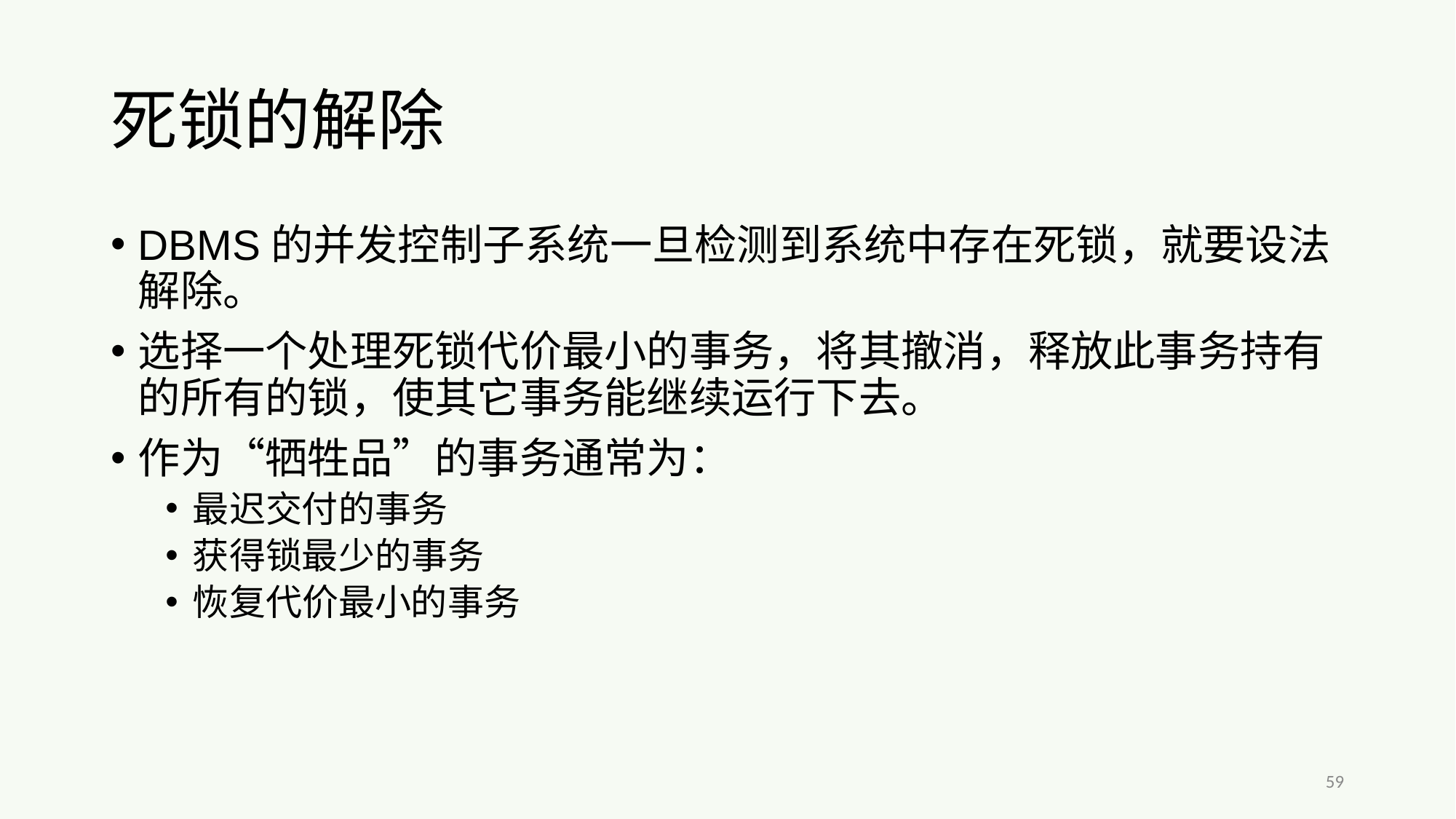

# 死锁的解除
DBMS的并发控制子系统一旦检测到系统中存在死锁，就要设法解除。
选择一个处理死锁代价最小的事务，将其撤消，释放此事务持有的所有的锁，使其它事务能继续运行下去。
作为“牺牲品”的事务通常为：
最迟交付的事务
获得锁最少的事务
恢复代价最小的事务

59